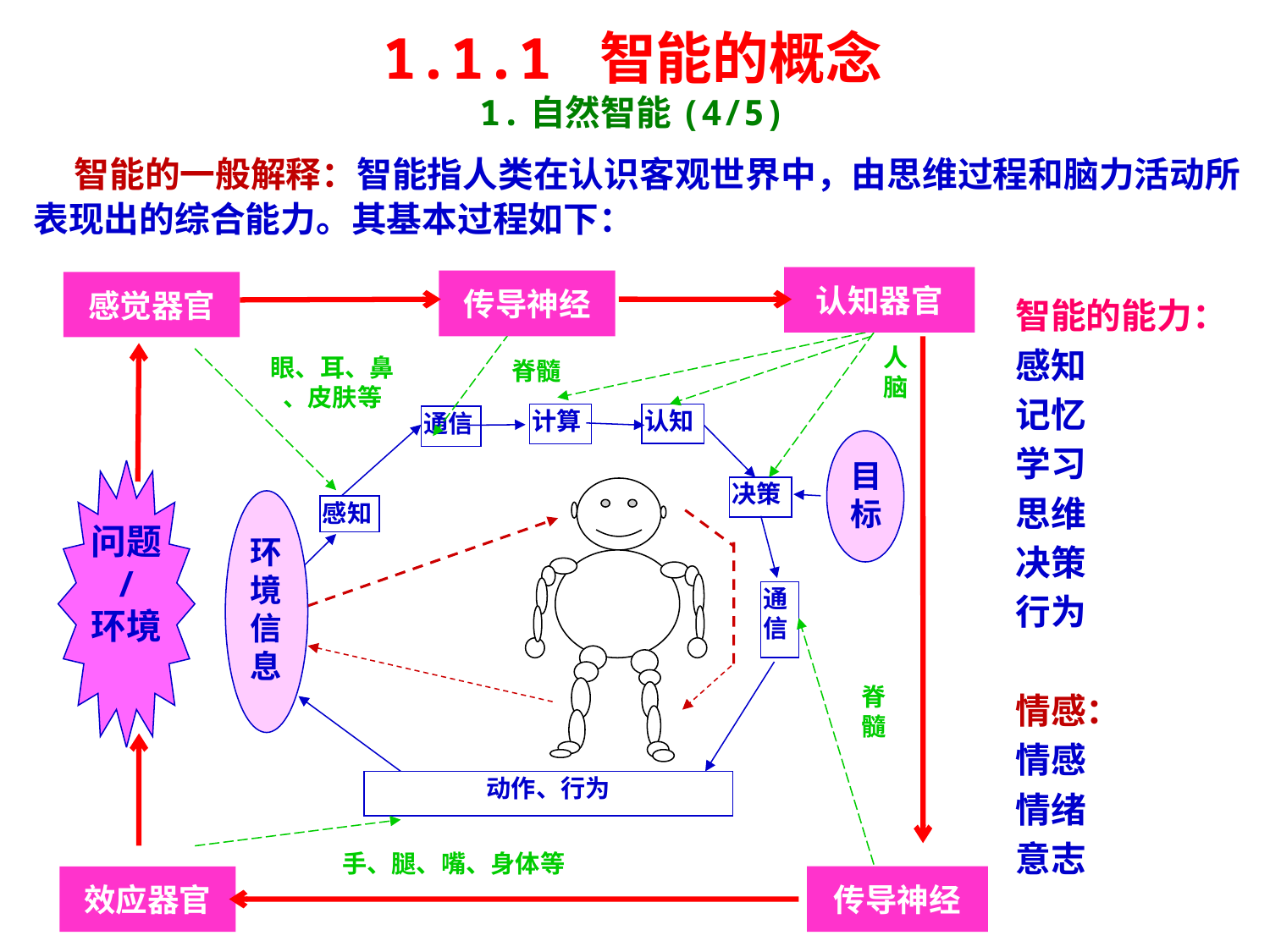

1.1.1 智能的概念
1.自然智能(4/5)
    智能的一般解释：智能指人类在认识客观世界中，由思维过程和脑力活动所表现出的综合能力。其基本过程如下：
认知器官
传导神经
感觉器官
智能的能力：
感知
记忆
学习
思维
决策
行为

情感：
情感
情绪
意志

人
脑

眼、耳、鼻
、皮肤等
脊髓
计算
认知
通信

决策

感知

通
信

脊
髓

动作、行为

手、腿、嘴、身体等

目
标
问题
/
环境

环
境
信
息

传导神经
效应器官